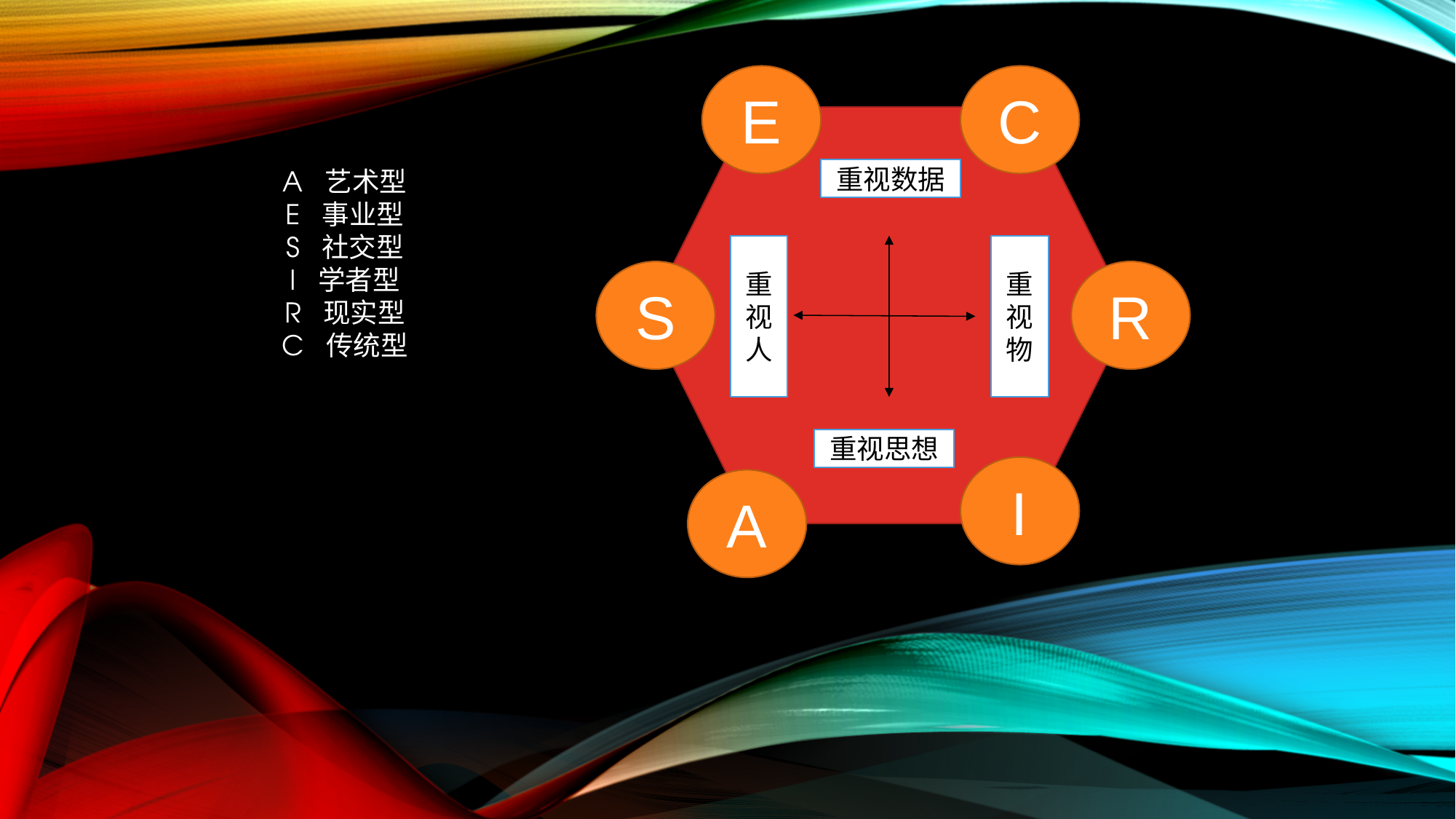

E
C

A  艺术型
E  事业型
S  社交型
I  学者型
R  现实型
C  传统型
重视数据
重视人
重视物
S
R
重视思想
I
A